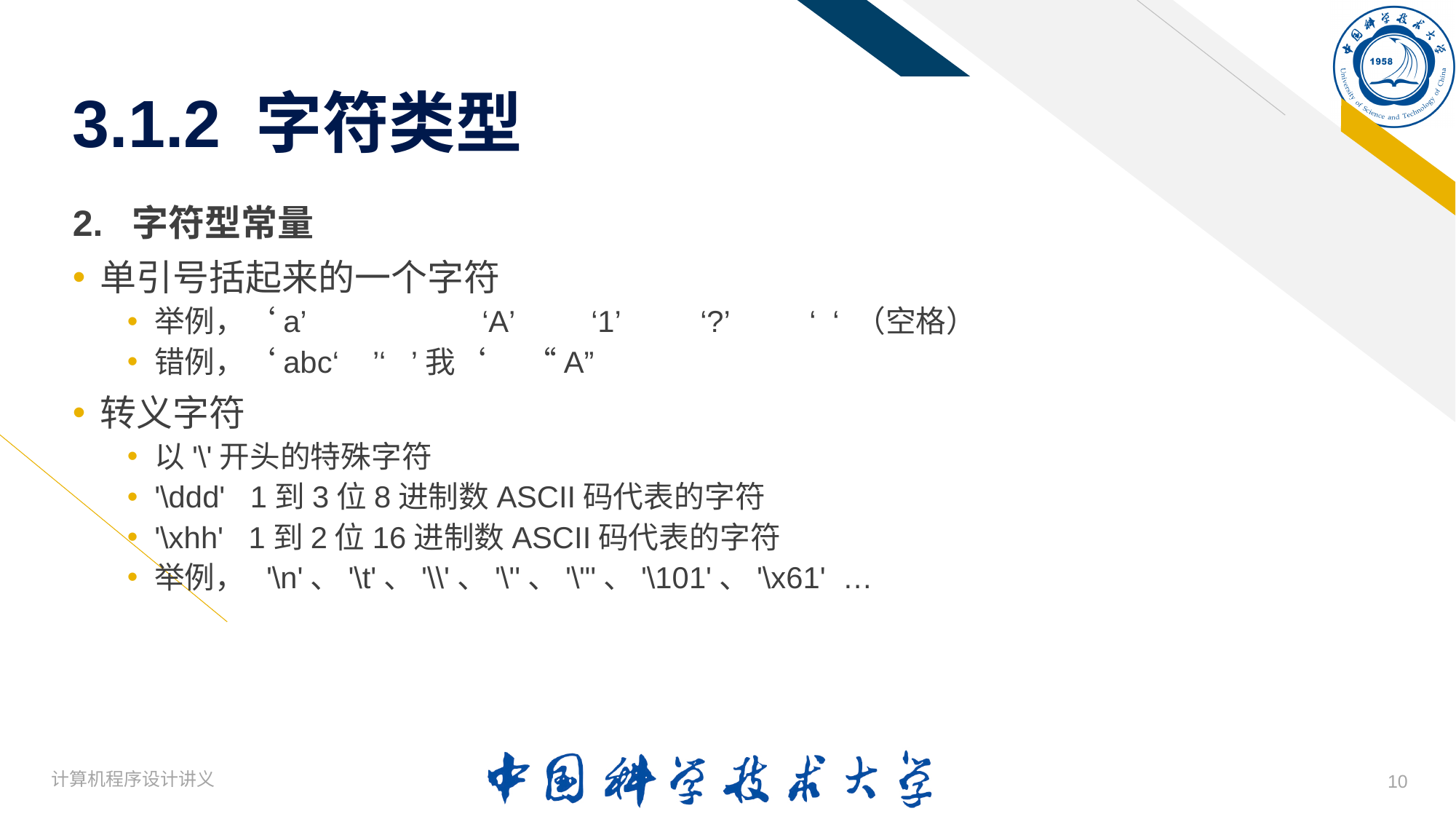

# 3.1.2 字符类型
2.  字符型常量
单引号括起来的一个字符
举例，‘a’		‘A’	‘1’	‘?’	‘  ‘ （空格）
错例，‘abc‘    ’‘   ’我‘      “A”
转义字符
以'\'开头的特殊字符
'\ddd'   1到3位8进制数ASCII码代表的字符
'\xhh'   1到2位16进制数ASCII码代表的字符
举例，  '\n'、'\t'、'\\'、'\''、'\"'、'\101'、'\x61'  …

计算机程序设计讲义
10